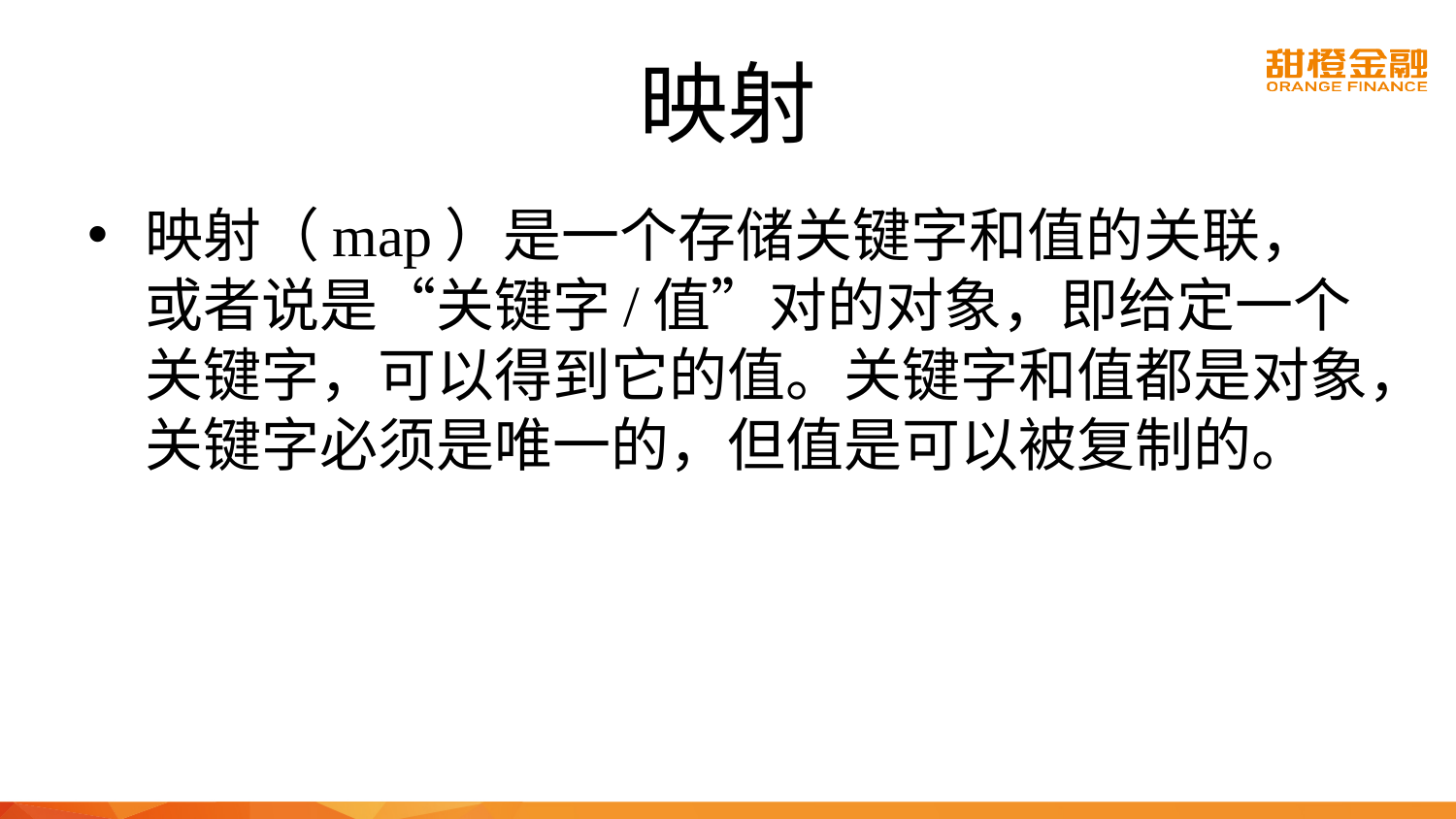

# 映射
映射（map）是一个存储关键字和值的关联，或者说是“关键字/值”对的对象，即给定一个关键字，可以得到它的值。关键字和值都是对象，关键字必须是唯一的，但值是可以被复制的。